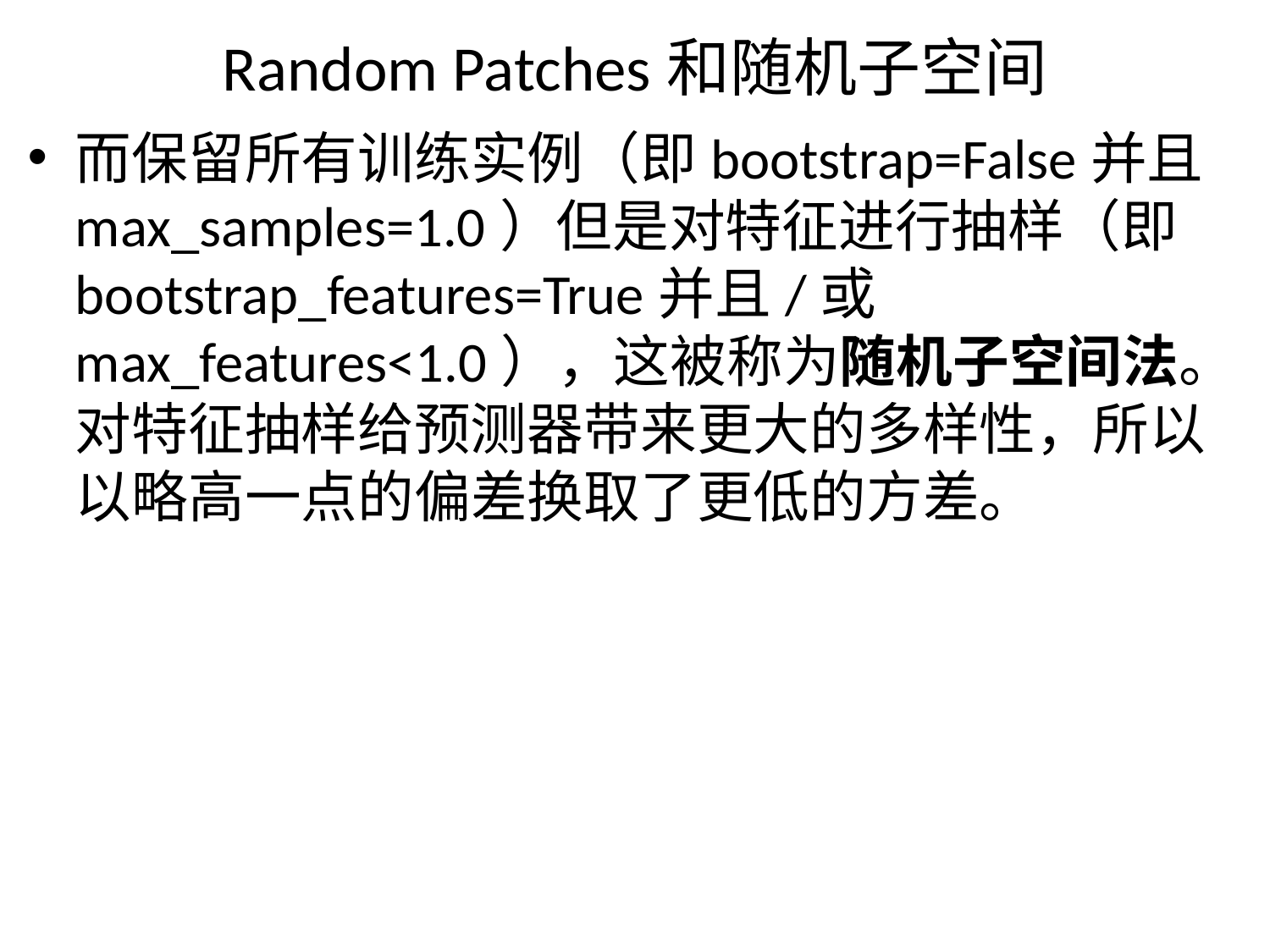

# Random Patches和随机子空间
而保留所有训练实例（即bootstrap=False并且max_samples=1.0）但是对特征进行抽样（即bootstrap_features=True并且/或max_features<1.0），这被称为随机子空间法。对特征抽样给预测器带来更大的多样性，所以以略高一点的偏差换取了更低的方差。